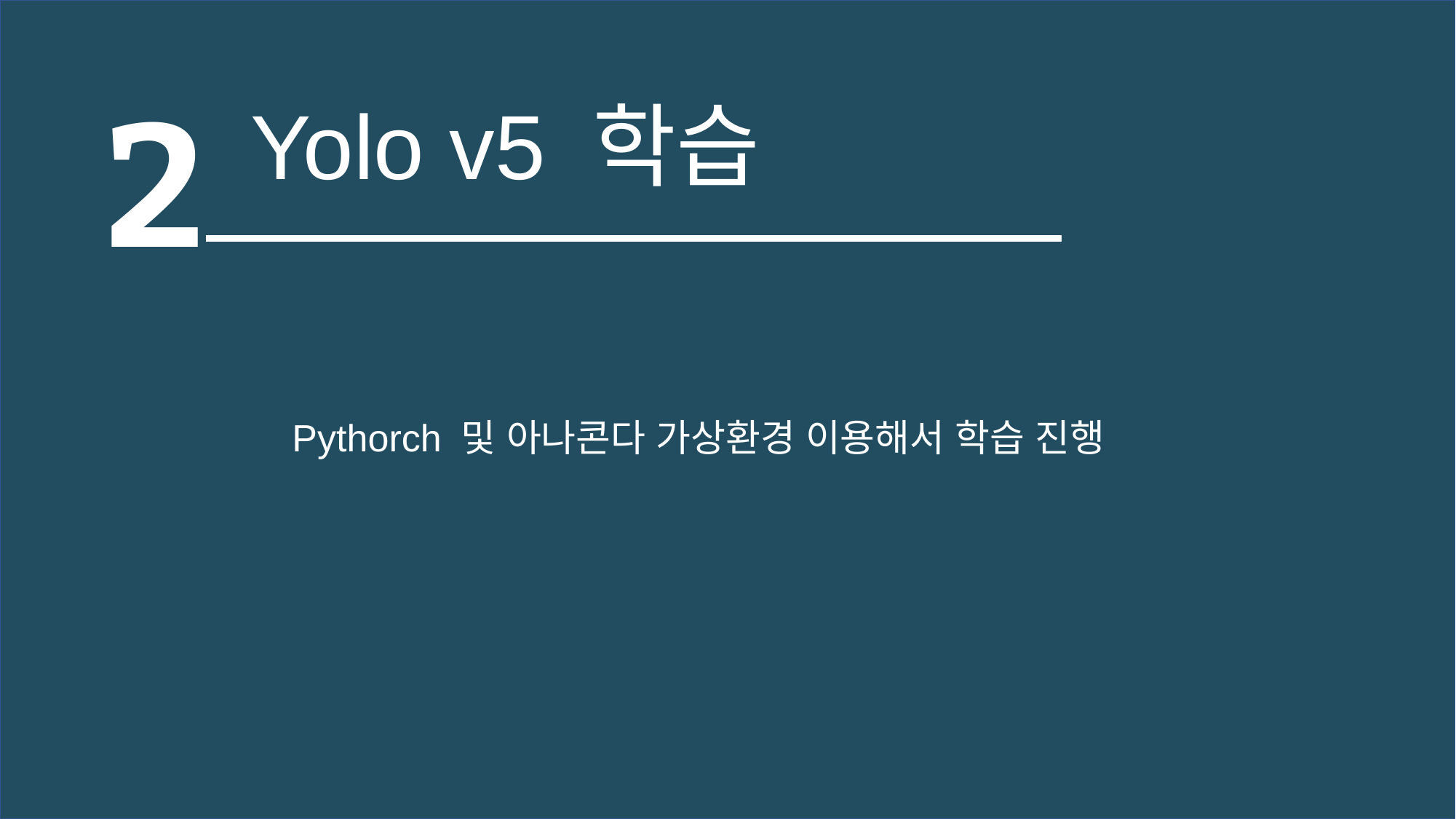

2
# Yolo v5 학습
Pythorch 및 아나콘다 가상환경 이용해서 학습 진행